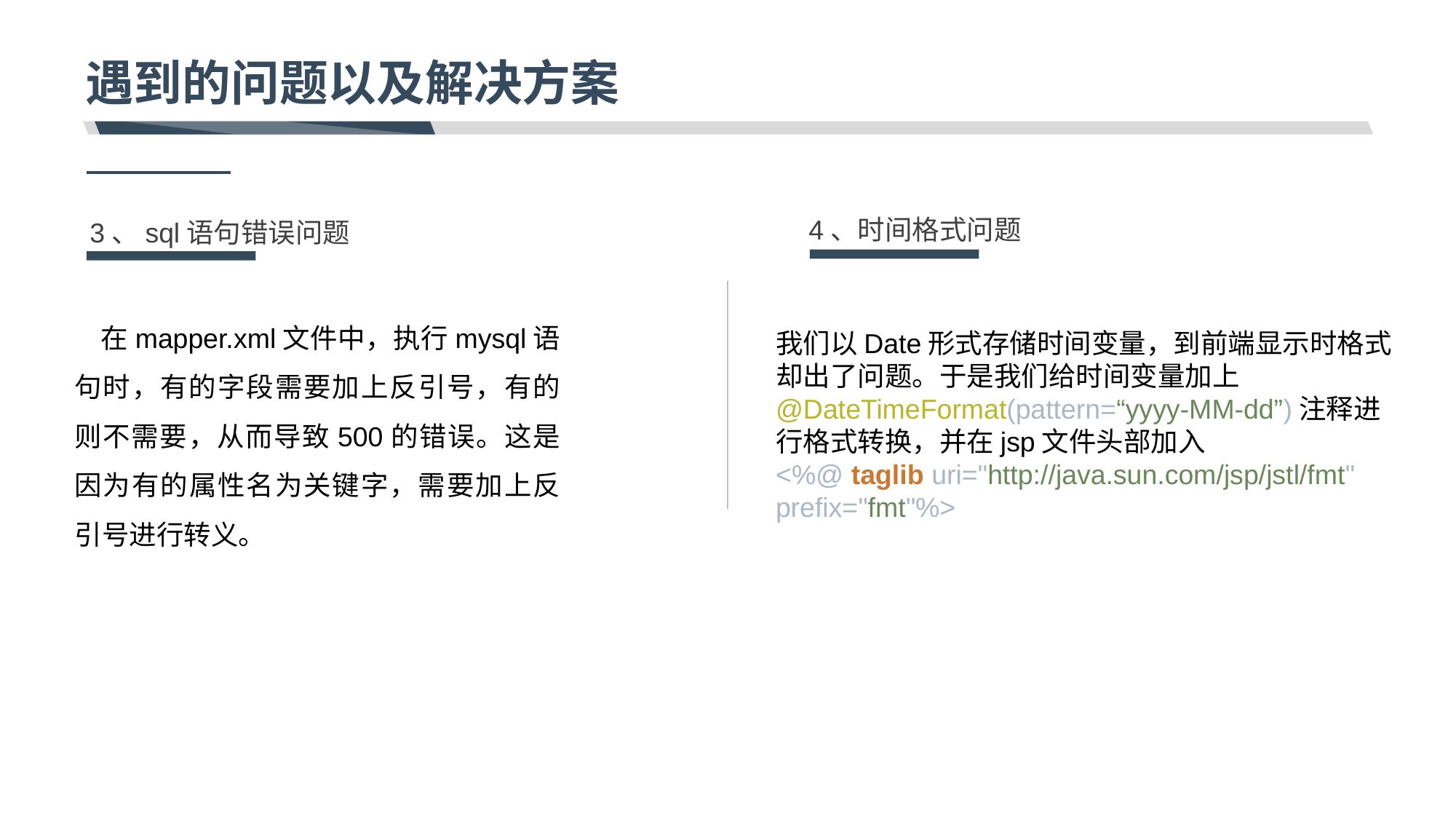

遇到的问题以及解决方案
4、时间格式问题
3、sql语句错误问题

   在mapper.xml文件中，执行mysql语句时，有的字段需要加上反引号，有的则不需要，从而导致500的错误。这是因为有的属性名为关键字，需要加上反引号进行转义。
我们以Date形式存储时间变量，到前端显示时格式却出了问题。于是我们给时间变量加上@DateTimeFormat(pattern=“yyyy-MM-dd”)注释进行格式转换，并在jsp文件头部加入
<%@ taglib uri="http://java.sun.com/jsp/jstl/fmt"  prefix="fmt"%>